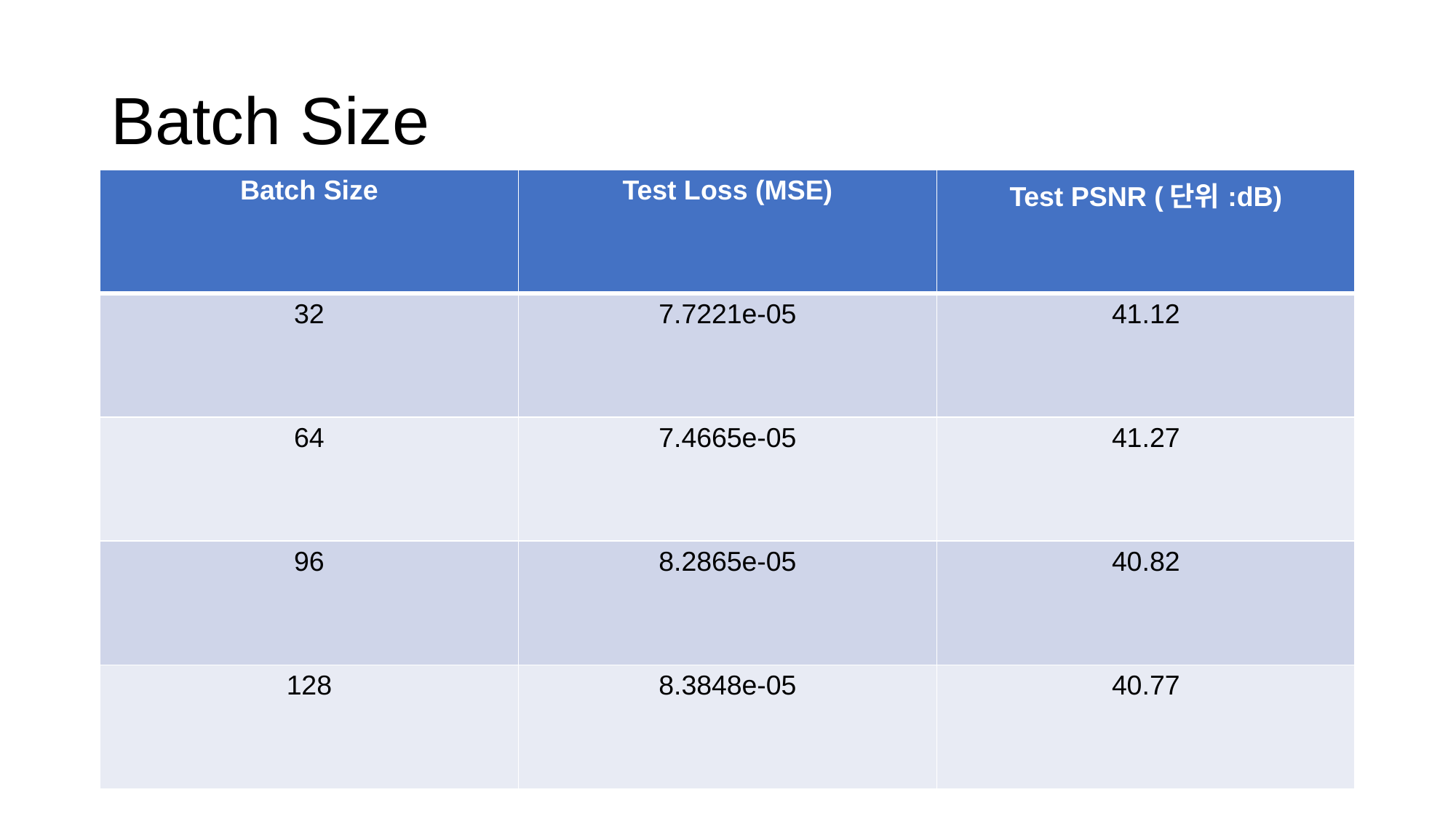

# Batch Size
| Batch Size | Test Loss (MSE) | Test PSNR (단위:dB) |
| --- | --- | --- |
| 32 | 7.7221e-05 | 41.12 |
| 64 | 7.4665e-05 | 41.27 |
| 96 | 8.2865e-05 | 40.82 |
| 128 | 8.3848e-05 | 40.77 |